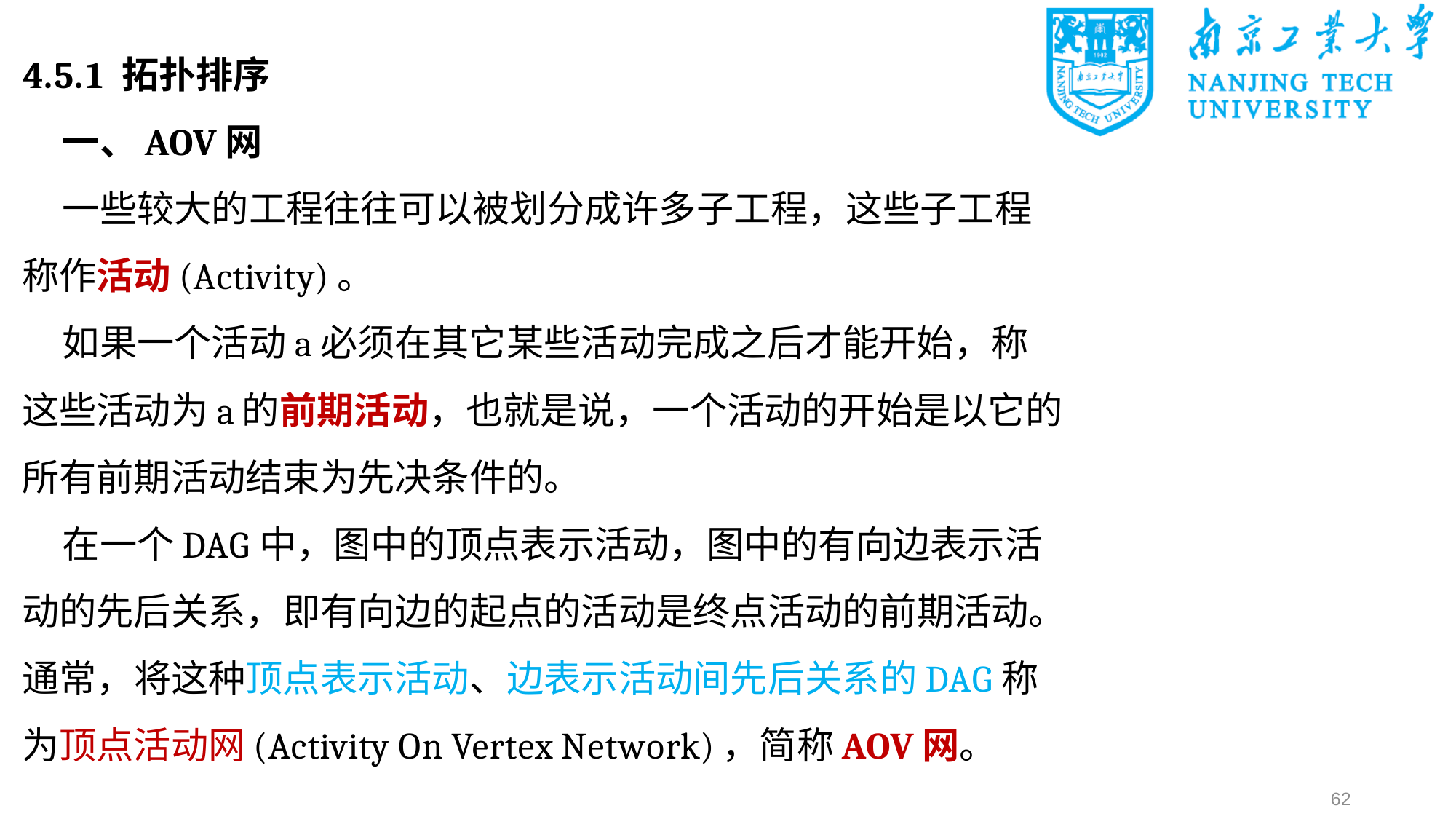

4.5.1 拓扑排序
一、AOV网
一些较大的工程往往可以被划分成许多子工程，这些子工程称作活动(Activity)。
如果一个活动a必须在其它某些活动完成之后才能开始，称这些活动为a的前期活动，也就是说，一个活动的开始是以它的所有前期活动结束为先决条件的。
在一个DAG中，图中的顶点表示活动，图中的有向边表示活动的先后关系，即有向边的起点的活动是终点活动的前期活动。通常，将这种顶点表示活动、边表示活动间先后关系的DAG称为顶点活动网(Activity On Vertex Network)，简称AOV网。
62